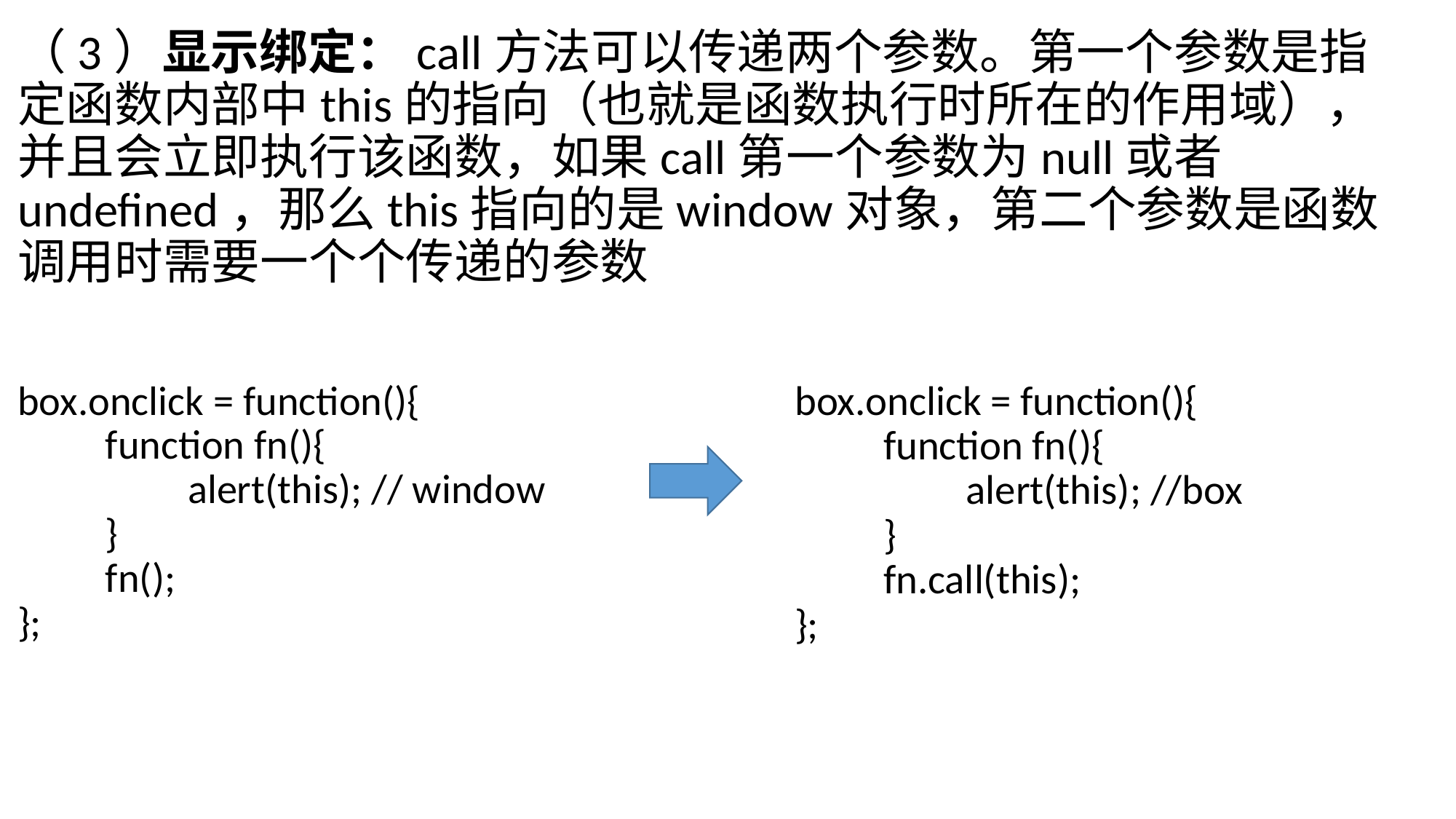

# （3）显示绑定：call方法可以传递两个参数。第一个参数是指定函数内部中this的指向（也就是函数执行时所在的作用域），并且会立即执行该函数，如果call第一个参数为null或者undefined，那么this指向的是window对象，第二个参数是函数调用时需要一个个传递的参数
box.onclick = function(){
　　function fn(){
　　　　alert(this); // window
　　}
　　fn();
};

box.onclick = function(){
　　function fn(){
　　　　alert(this); //box
　　}
　　fn.call(this);
};